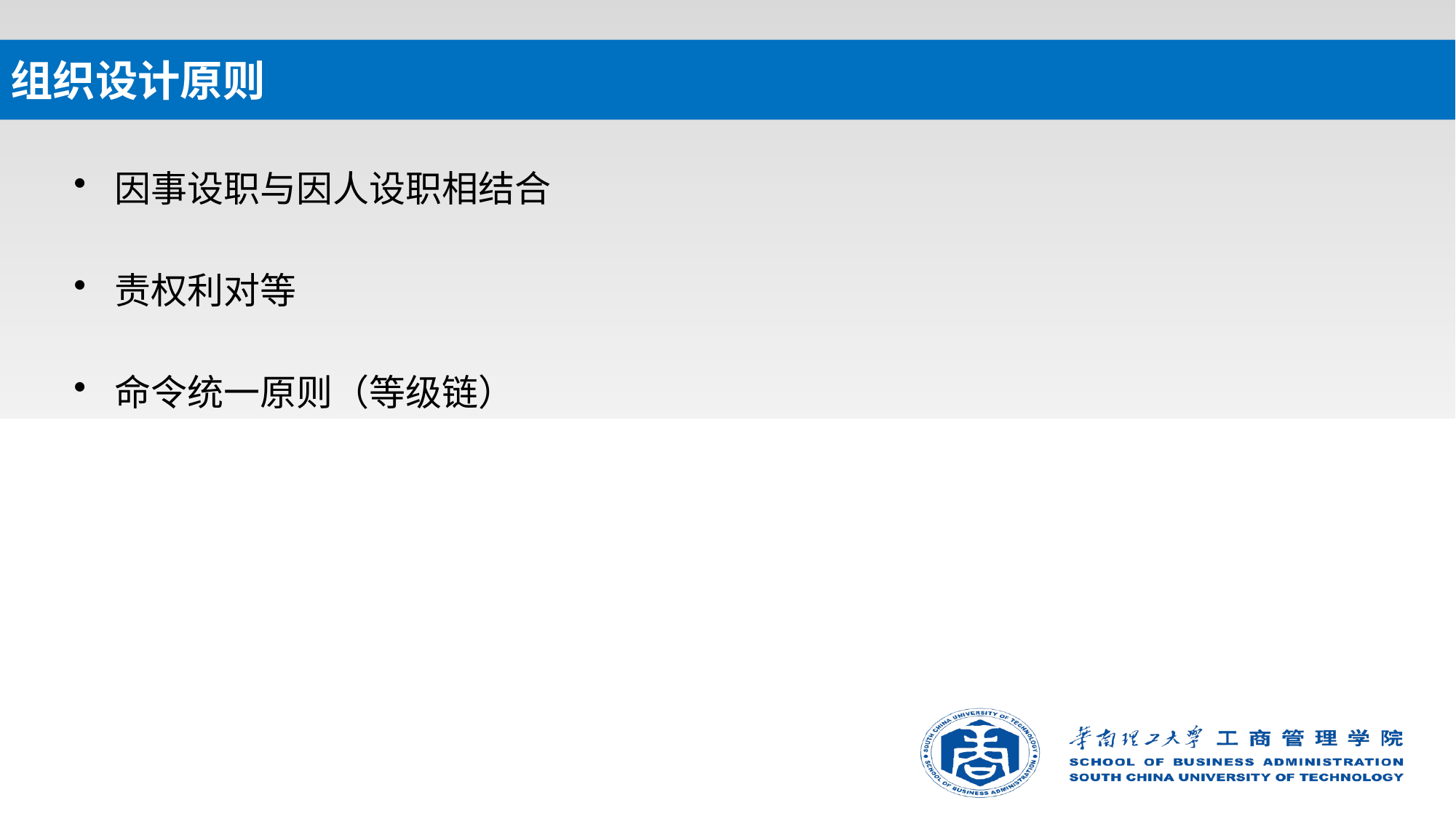

# 组织设计原则
因事设职与因人设职相结合

责权利对等

命令统一原则（等级链）